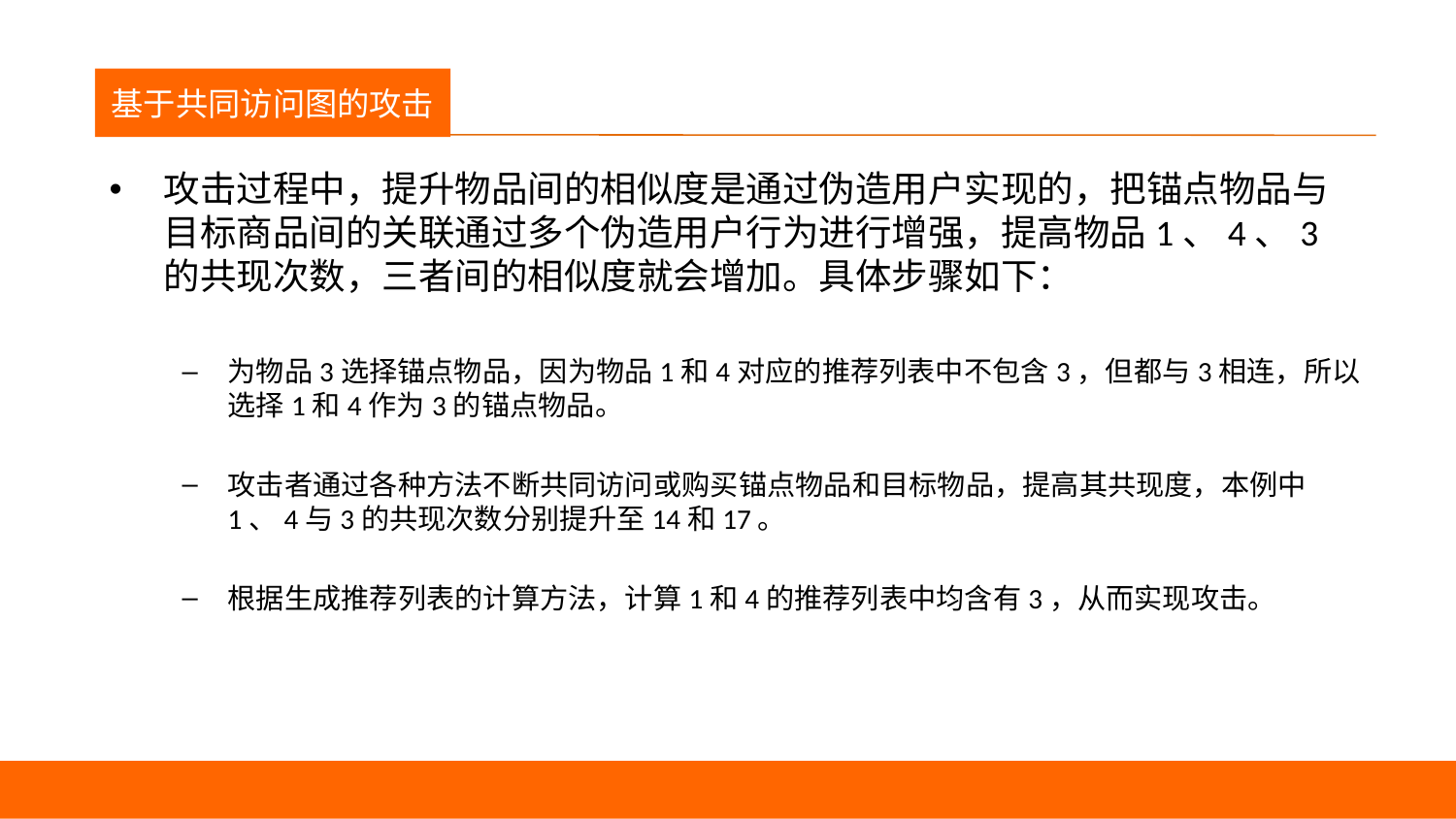

议程
基于共同访问图的攻击

攻击过程中，提升物品间的相似度是通过伪造用户实现的，把锚点物品与目标商品间的关联通过多个伪造用户行为进行增强，提高物品1、4、3的共现次数，三者间的相似度就会增加。具体步骤如下：

为物品3选择锚点物品，因为物品1和4对应的推荐列表中不包含3，但都与3相连，所以选择1和4作为3的锚点物品。

攻击者通过各种方法不断共同访问或购买锚点物品和目标物品，提高其共现度，本例中1、4与3的共现次数分别提升至14和17。

根据生成推荐列表的计算方法，计算1和4的推荐列表中均含有3，从而实现攻击。